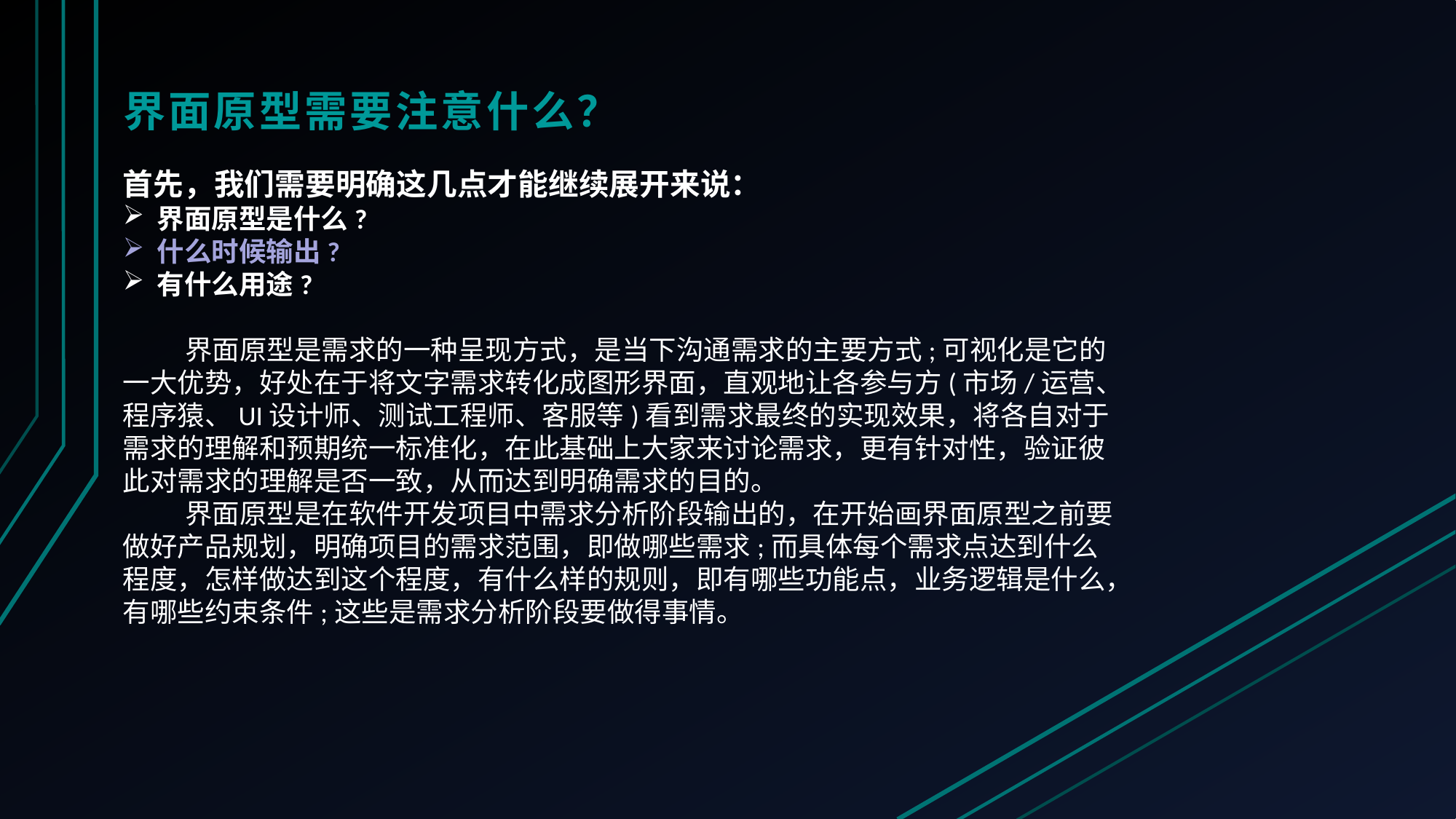

界面原型需要注意什么？
首先，我们需要明确这几点才能继续展开来说：
界面原型是什么?
什么时候输出?
有什么用途?

         界面原型是需求的一种呈现方式，是当下沟通需求的主要方式;可视化是它的一大优势，好处在于将文字需求转化成图形界面，直观地让各参与方(市场/运营、程序猿、UI设计师、测试工程师、客服等)看到需求最终的实现效果，将各自对于需求的理解和预期统一标准化，在此基础上大家来讨论需求，更有针对性，验证彼此对需求的理解是否一致，从而达到明确需求的目的。
         界面原型是在软件开发项目中需求分析阶段输出的，在开始画界面原型之前要做好产品规划，明确项目的需求范围，即做哪些需求;而具体每个需求点达到什么程度，怎样做达到这个程度，有什么样的规则，即有哪些功能点，业务逻辑是什么，有哪些约束条件;这些是需求分析阶段要做得事情。